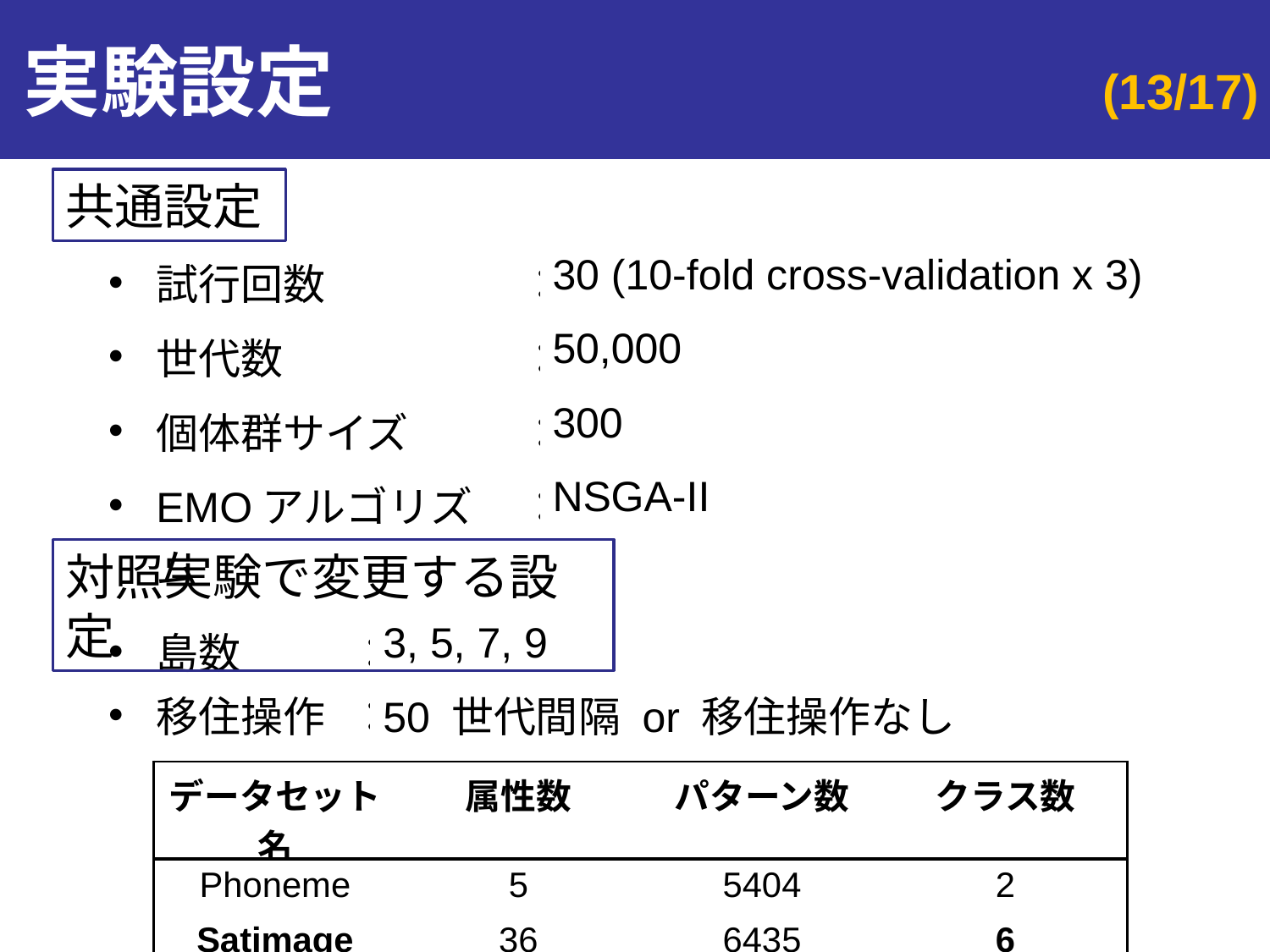

# 実験設定
共通設定
| 試行回数 | ： | 30 (10-fold cross-validation x 3) |
| --- | --- | --- |
| 世代数 | ： | 50,000 |
| 個体群サイズ | ： | 300 |
| EMOアルゴリズム | ： | NSGA-II |
対照実験で変更する設定
| 島数 | ： | 3, 5, 7, 9 |
| --- | --- | --- |
| 移住操作 | ： | 50 世代間隔 or 移住操作なし |
| データセット名 | 属性数 | パターン数 | クラス数 |
| --- | --- | --- | --- |
| Phoneme | 5 | 5404 | 2 |
| Satimage | 36 | 6435 | 6 |